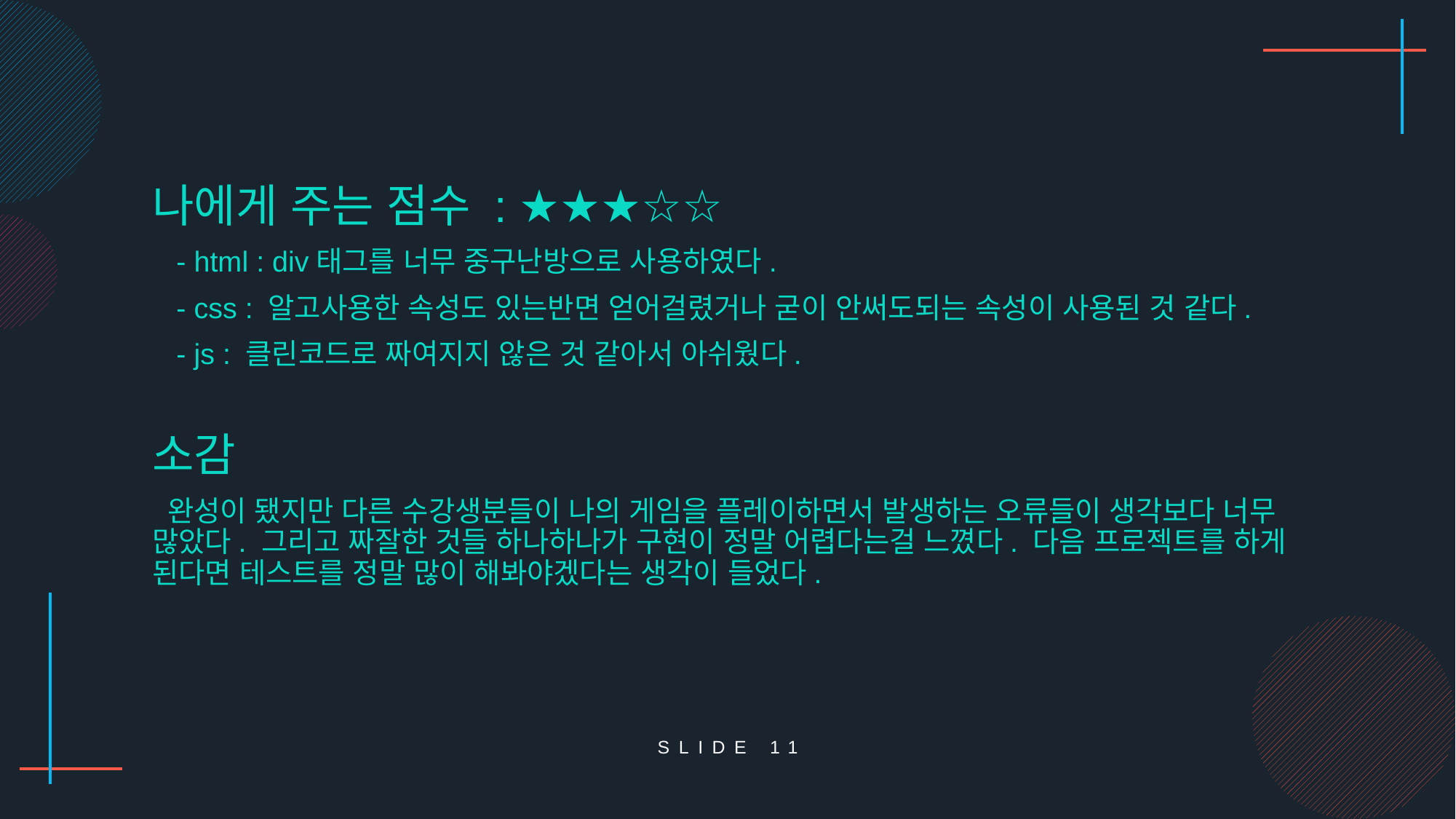

나에게 주는 점수 : ★★★☆☆
   - html : div태그를 너무 중구난방으로 사용하였다.
   - css : 알고사용한 속성도 있는반면 얻어걸렸거나 굳이 안써도되는 속성이 사용된 것 같다.
   - js : 클린코드로 짜여지지 않은 것 같아서 아쉬웠다.

소감
 완성이 됐지만 다른 수강생분들이 나의 게임을 플레이하면서 발생하는 오류들이 생각보다 너무 많았다. 그리고 짜잘한 것들 하나하나가 구현이 정말 어렵다는걸 느꼈다. 다음 프로젝트를 하게 된다면 테스트를 정말 많이 해봐야겠다는 생각이 들었다.